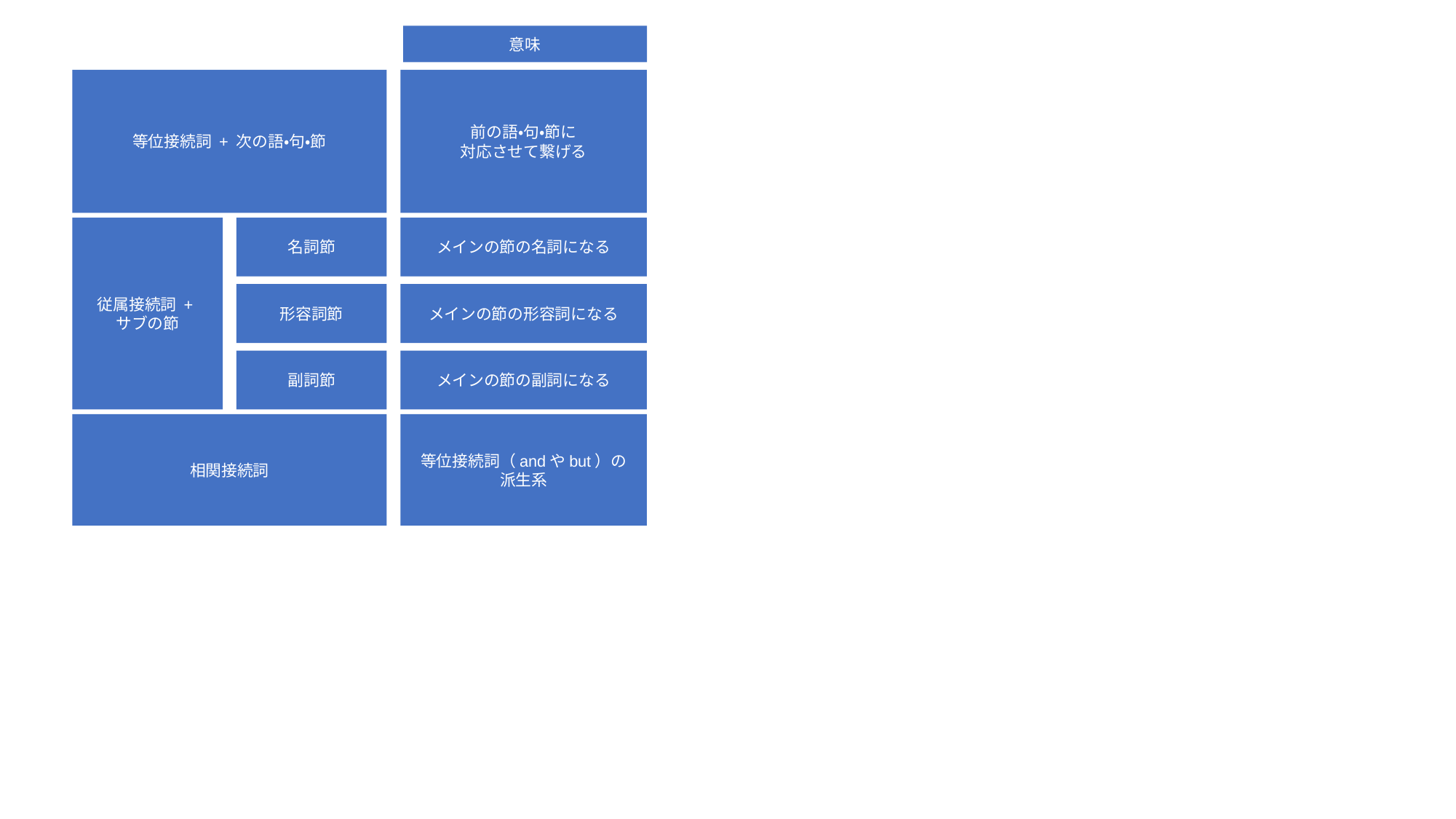

意味
等位接続詞 + 次の語・句・節
前の語・句・節に
対応させて繋げる
従属接続詞 +
サブの節
名詞節
メインの節の名詞になる
形容詞節
メインの節の形容詞になる
副詞節
メインの節の副詞になる
相関接続詞
等位接続詞（andやbut）の
派生系